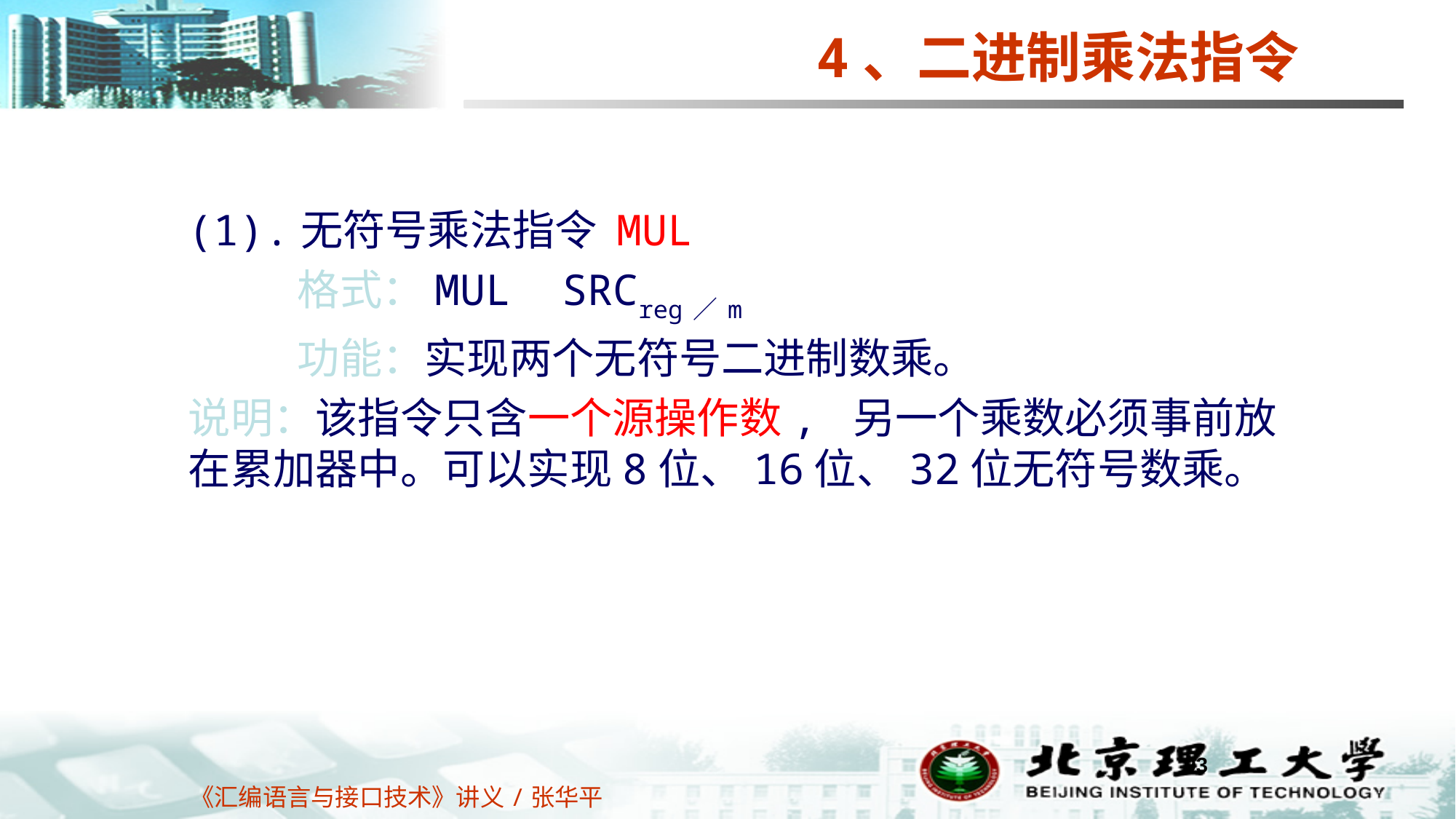

4、二进制乘法指令
(1).无符号乘法指令 MUL
	格式：MUL  SRCreg／m
	功能：实现两个无符号二进制数乘。
说明：该指令只含一个源操作数, 另一个乘数必须事前放在累加器中。可以实现8位、16位、32位无符号数乘。
93